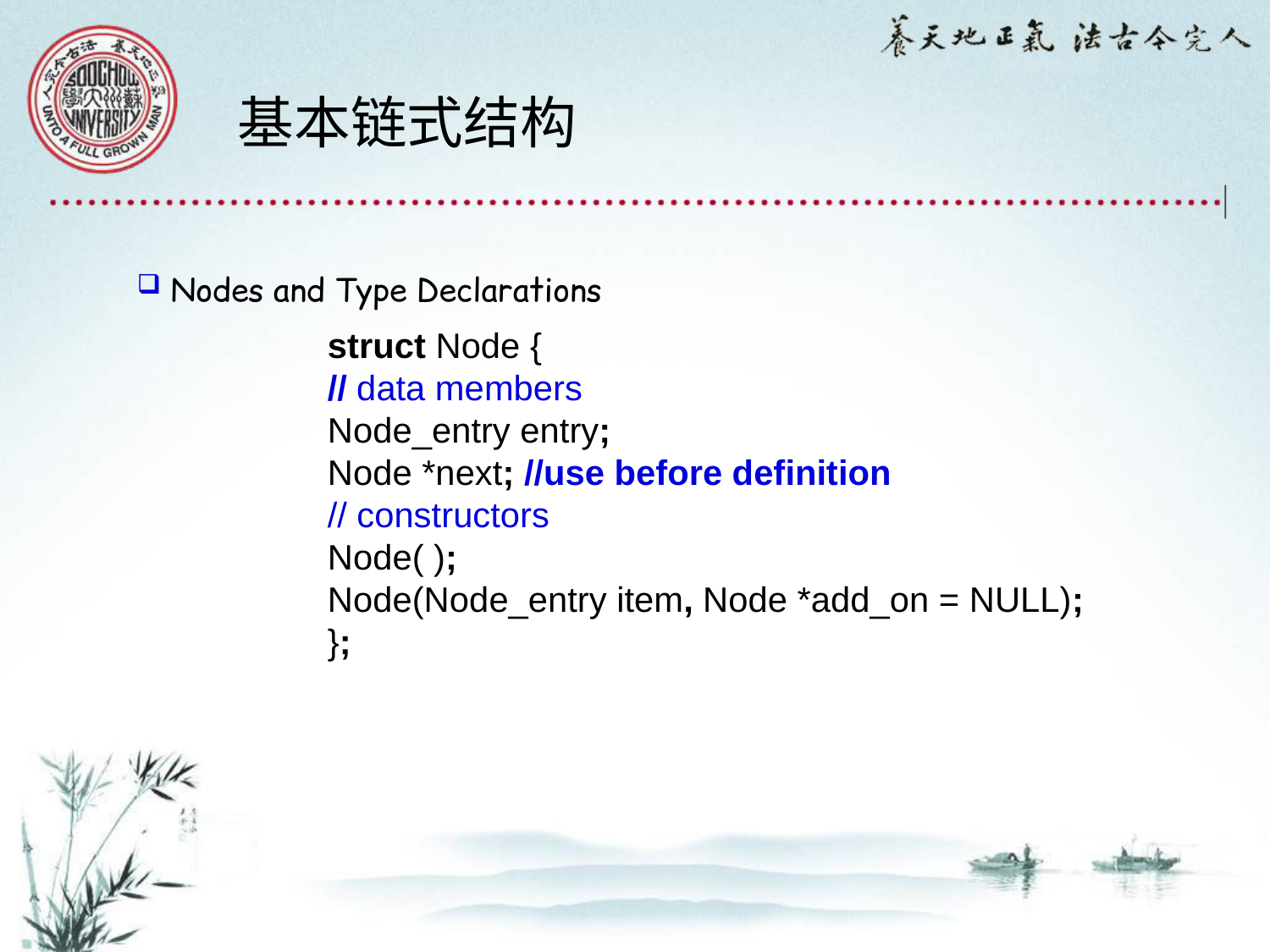

# 基本链式结构
 Nodes and Type Declarations
struct Node {
// data members
Node_entry entry;
Node *next; //use before definition
// constructors
Node( );
Node(Node_entry item, Node *add_on = NULL);
};